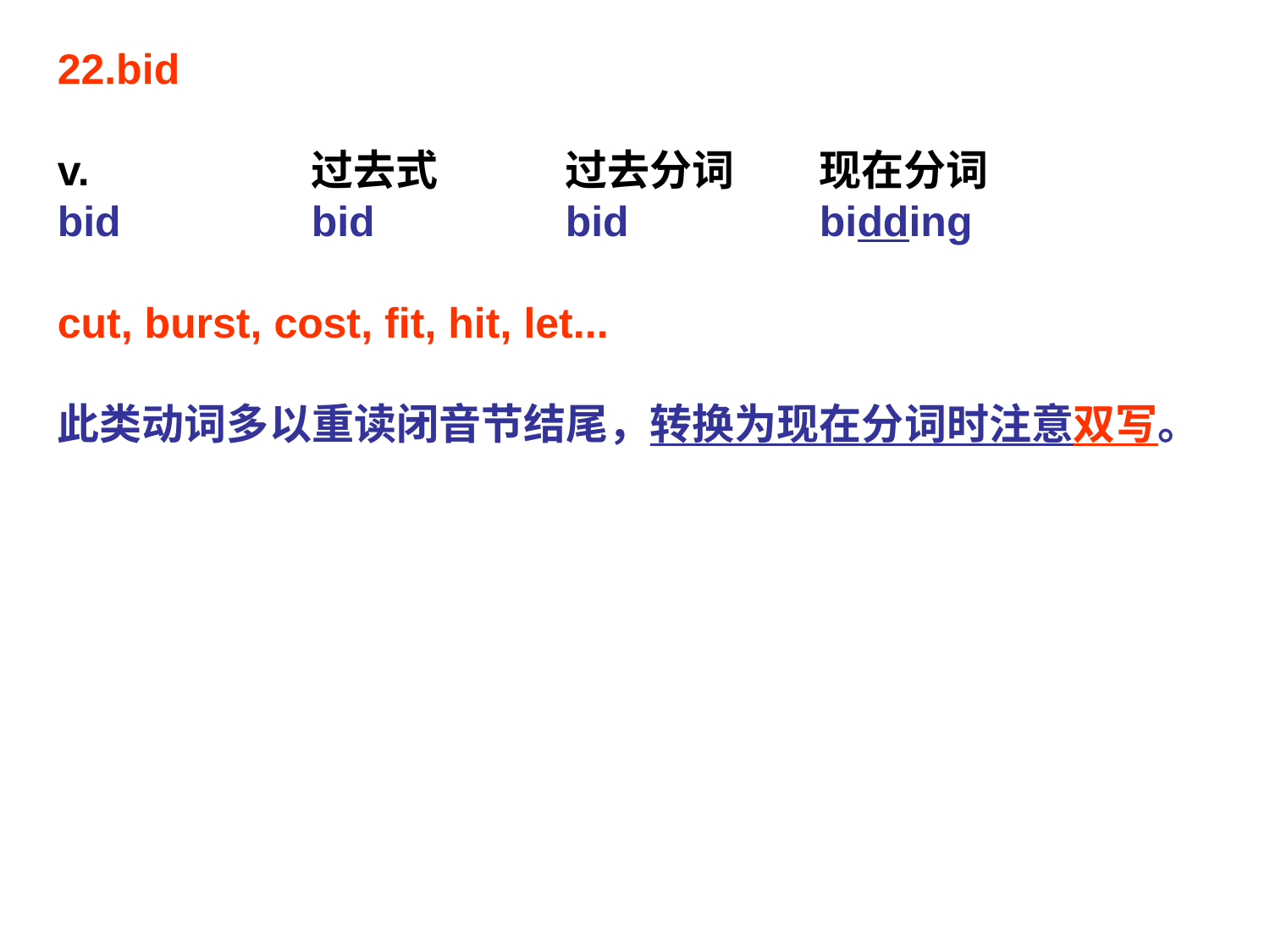

22.bid

v.		过去式	过去分词	现在分词
bid		bid		bid		bidding

cut, burst, cost, fit, hit, let...

此类动词多以重读闭音节结尾，转换为现在分词时注意双写。